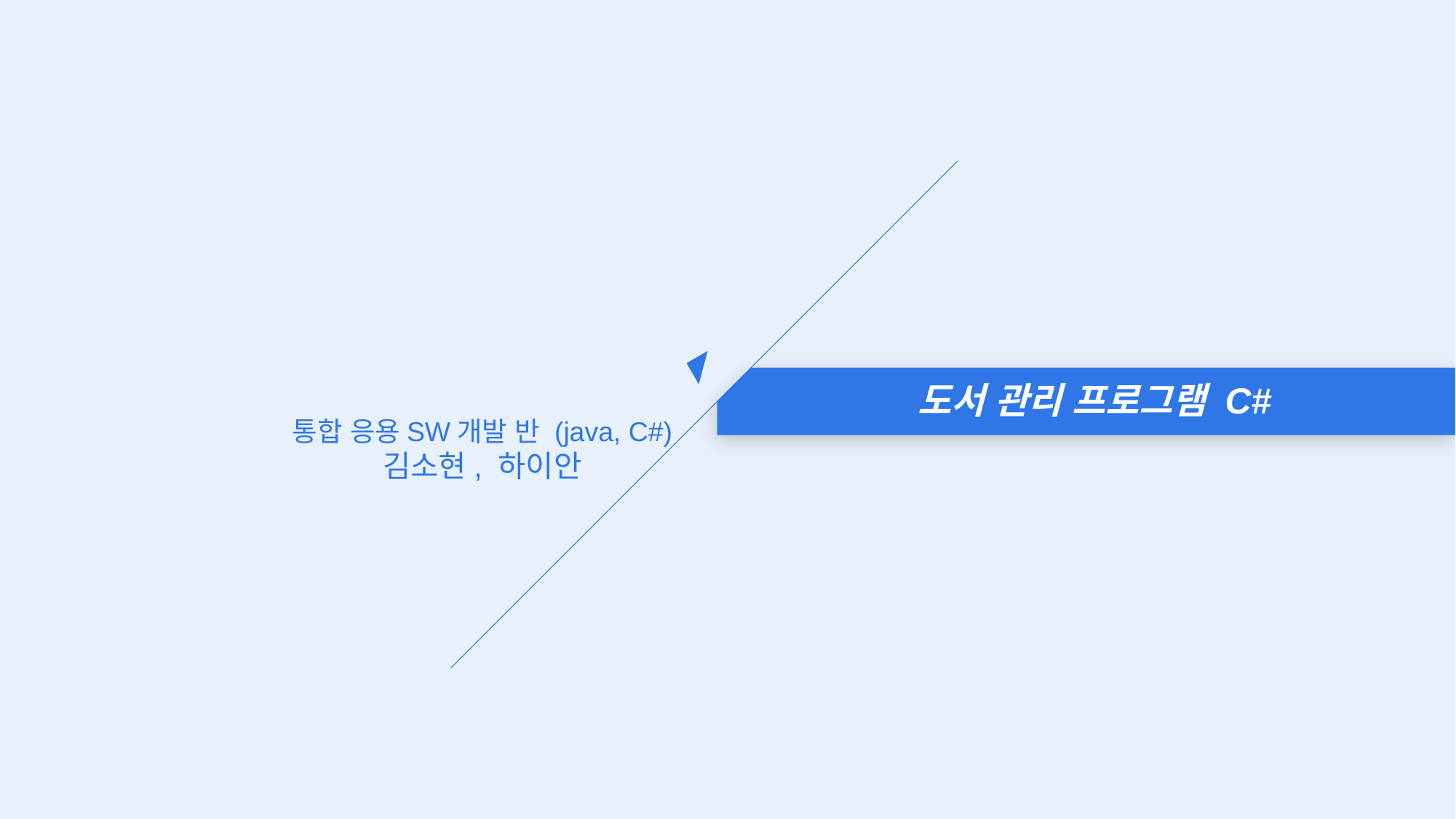

도서 관리 프로그램 C#
통합 응용SW개발 반 (java, C#)
김소현, 하이안